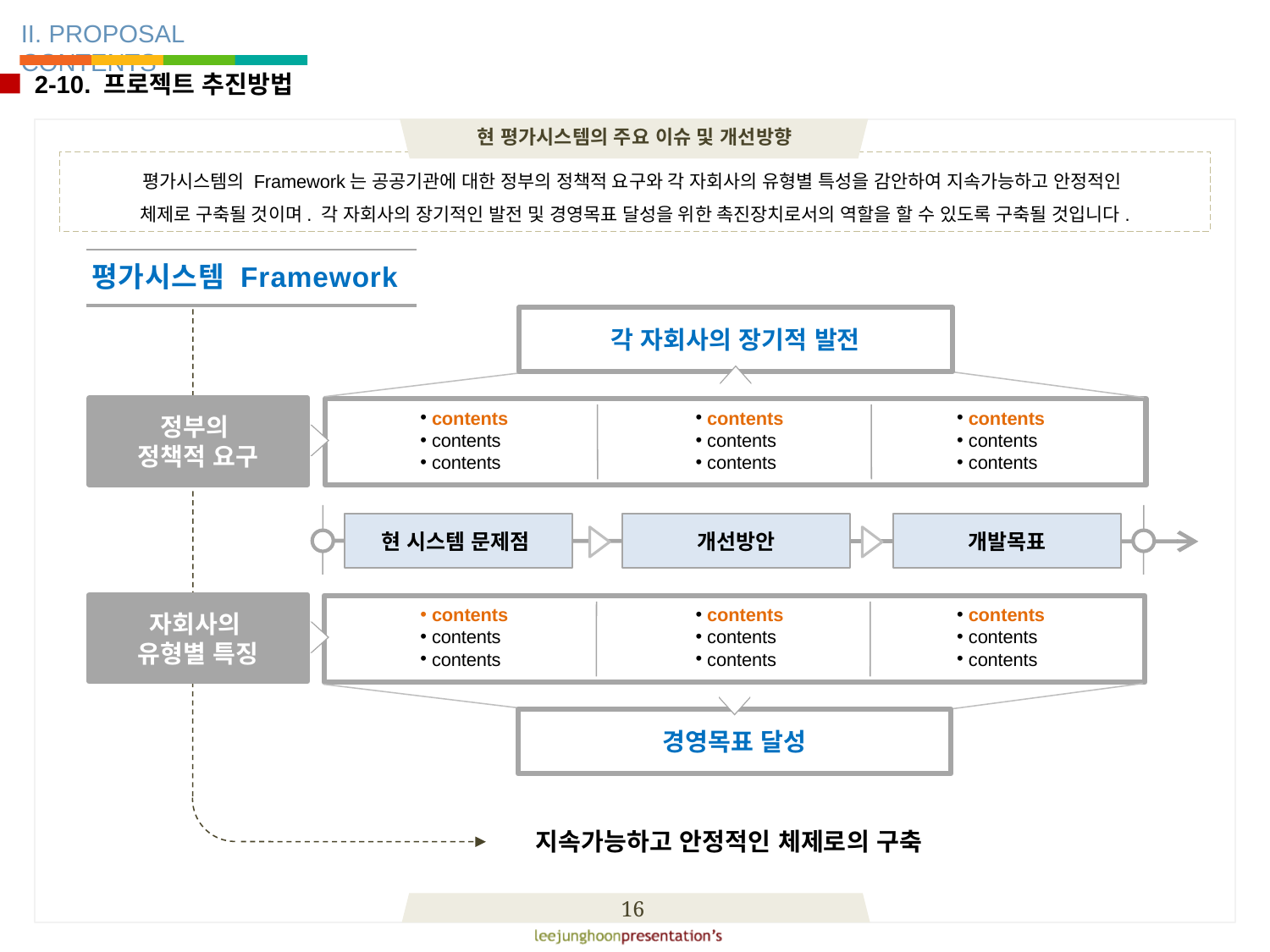

평가시스템 Framework
각 자회사의 장기적 발전

정부의
정책적 요구

 contents
 contents
 contents
 contents
 contents
 contents
 contents
 contents
 contents
현 시스템 문제점
개선방안
개발목표

자회사의
유형별 특징

 contents
 contents
 contents
 contents
 contents
 contents
 contents
 contents
 contents

경영목표 달성

지속가능하고 안정적인 체제로의 구축